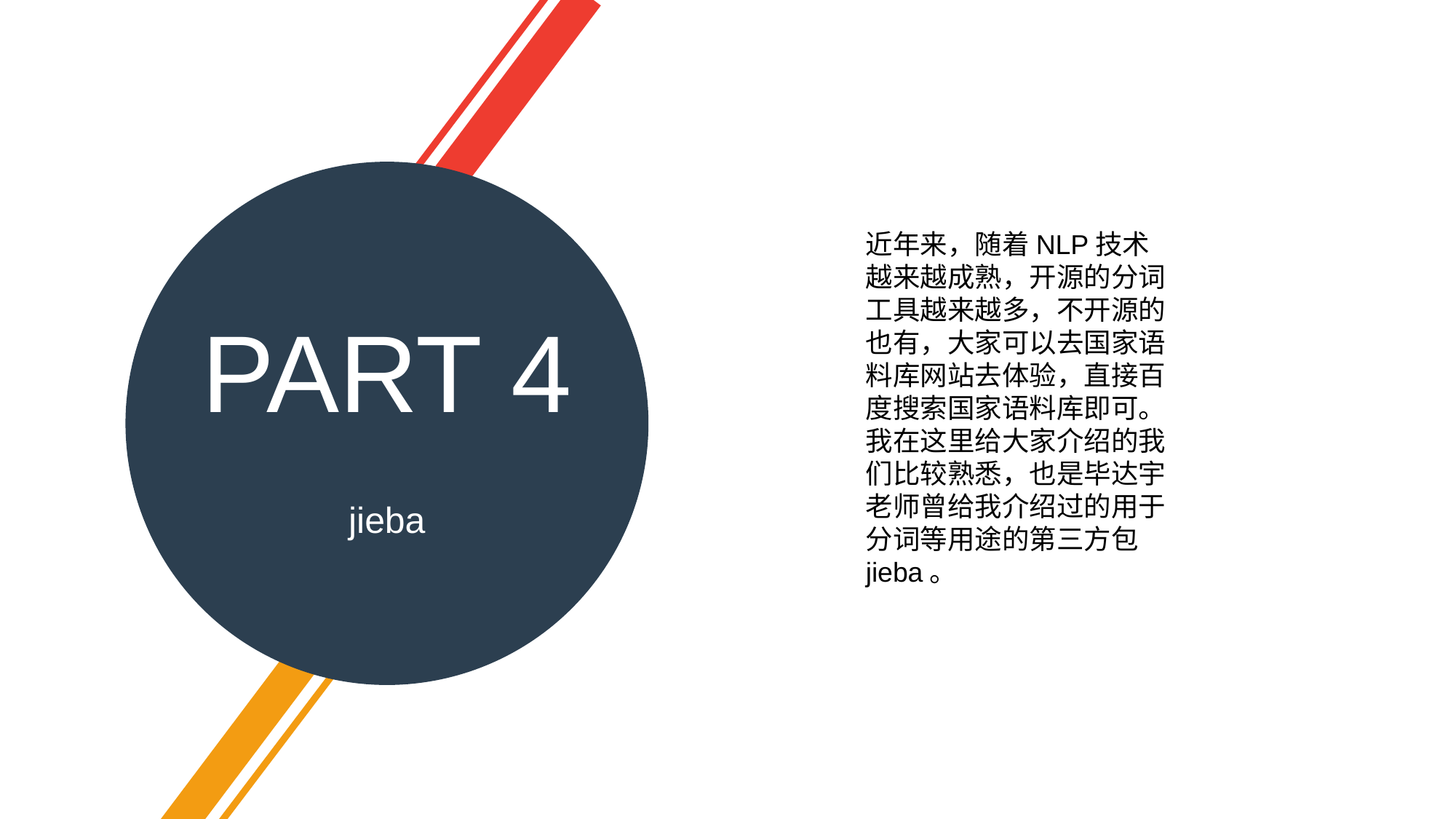

近年来，随着NLP技术越来越成熟，开源的分词工具越来越多，不开源的也有，大家可以去国家语料库网站去体验，直接百度搜索国家语料库即可。我在这里给大家介绍的我们比较熟悉，也是毕达宇老师曾给我介绍过的用于分词等用途的第三方包jieba。

PART 4
jieba